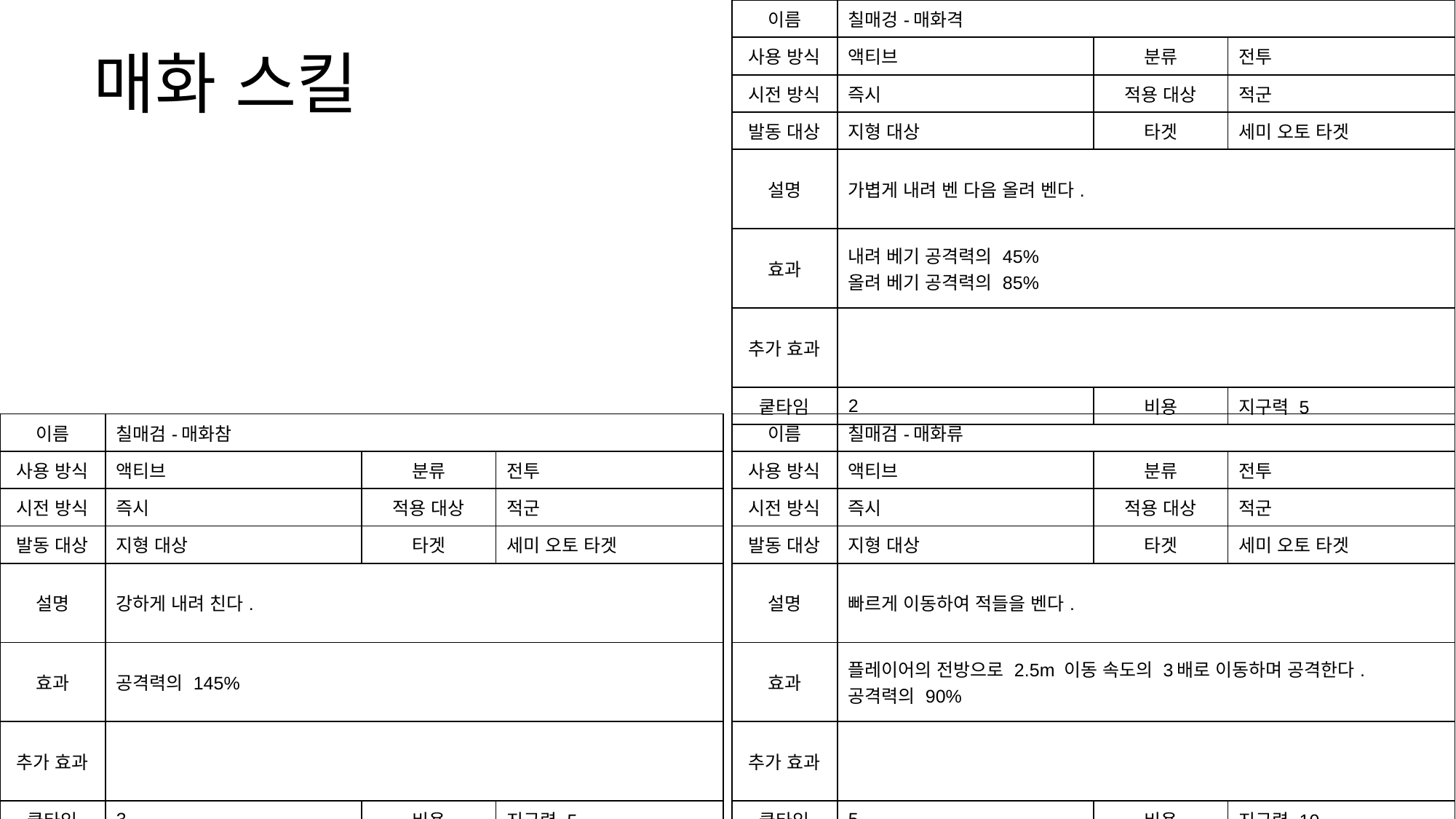

| 이름 | 칠매겅-매화격 |  |  |
| --- | --- | --- | --- |
| 사용 방식 | 액티브 | 분류 | 전투 |
| 시전 방식 | 즉시 | 적용 대상 | 적군 |
| 발동 대상 | 지형 대상 | 타겟 | 세미 오토 타겟 |
| 설명 | 가볍게 내려 벤 다음 올려 벤다. |  |  |
| 효과 | 내려 베기 공격력의 45% 올려 베기 공격력의 85% |  |  |
| 추가 효과 |  |  |  |
| 쿹타임 | 2 | 비용 | 지구력 5 |
매화 스킬
| 이름 | 칠매검-매화참 |  |  |
| --- | --- | --- | --- |
| 사용 방식 | 액티브 | 분류 | 전투 |
| 시전 방식 | 즉시 | 적용 대상 | 적군 |
| 발동 대상 | 지형 대상 | 타겟 | 세미 오토 타겟 |
| 설명 | 강하게 내려 친다. |  |  |
| 효과 | 공격력의 145% |  |  |
| 추가 효과 |  |  |  |
| 쿹타임 | 3 | 비용 | 지구력 5 |
| 이름 | 칠매검-매화류 |  |  |
| --- | --- | --- | --- |
| 사용 방식 | 액티브 | 분류 | 전투 |
| 시전 방식 | 즉시 | 적용 대상 | 적군 |
| 발동 대상 | 지형 대상 | 타겟 | 세미 오토 타겟 |
| 설명 | 빠르게 이동하여 적들을 벤다. |  |  |
| 효과 | 플레이어의 전방으로 2.5m 이동 속도의 3배로 이동하며 공격한다. 공격력의 90% |  |  |
| 추가 효과 |  |  |  |
| 쿹타임 | 5 | 비용 | 지구력 10 |